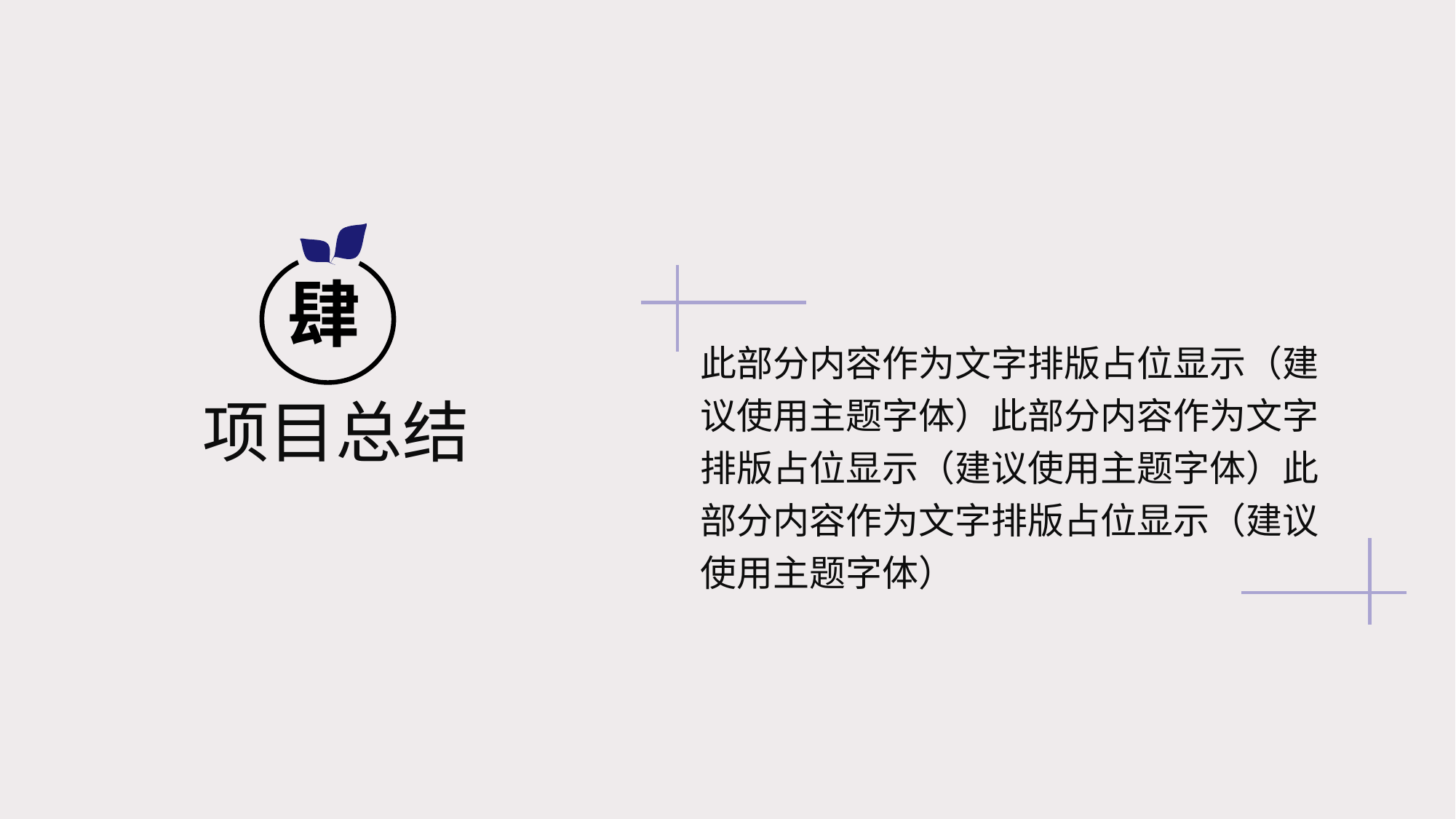

肆
此部分内容作为文字排版占位显示（建议使用主题字体）此部分内容作为文字排版占位显示（建议使用主题字体）此部分内容作为文字排版占位显示（建议使用主题字体）

项目总结